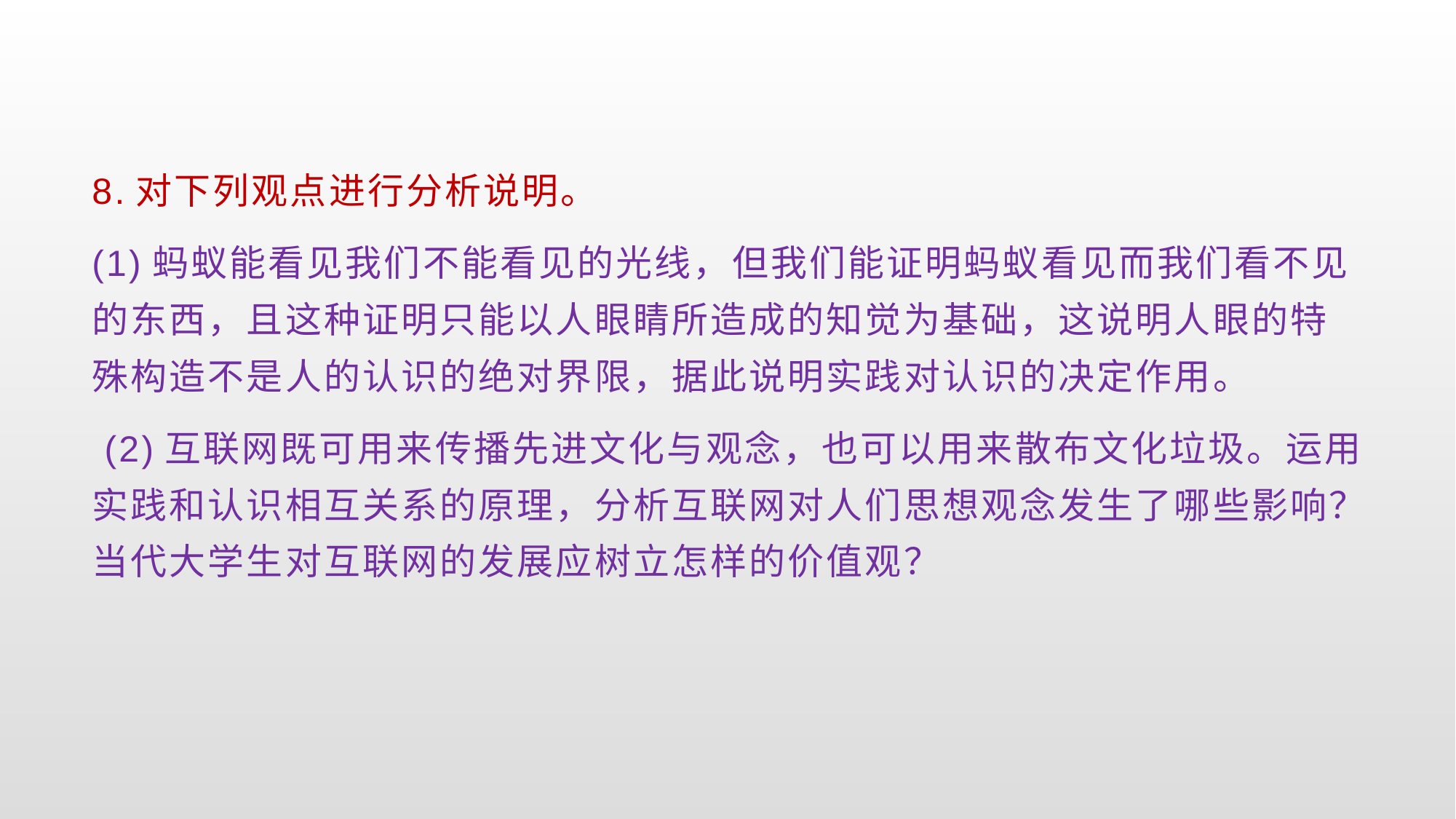

#
8.对下列观点进行分析说明。
(1)蚂蚁能看见我们不能看见的光线，但我们能证明蚂蚁看见而我们看不见的东西，且这种证明只能以人眼睛所造成的知觉为基础，这说明人眼的特殊构造不是人的认识的绝对界限，据此说明实践对认识的决定作用。
 (2)互联网既可用来传播先进文化与观念，也可以用来散布文化垃圾。运用实践和认识相互关系的原理，分析互联网对人们思想观念发生了哪些影响？当代大学生对互联网的发展应树立怎样的价值观？